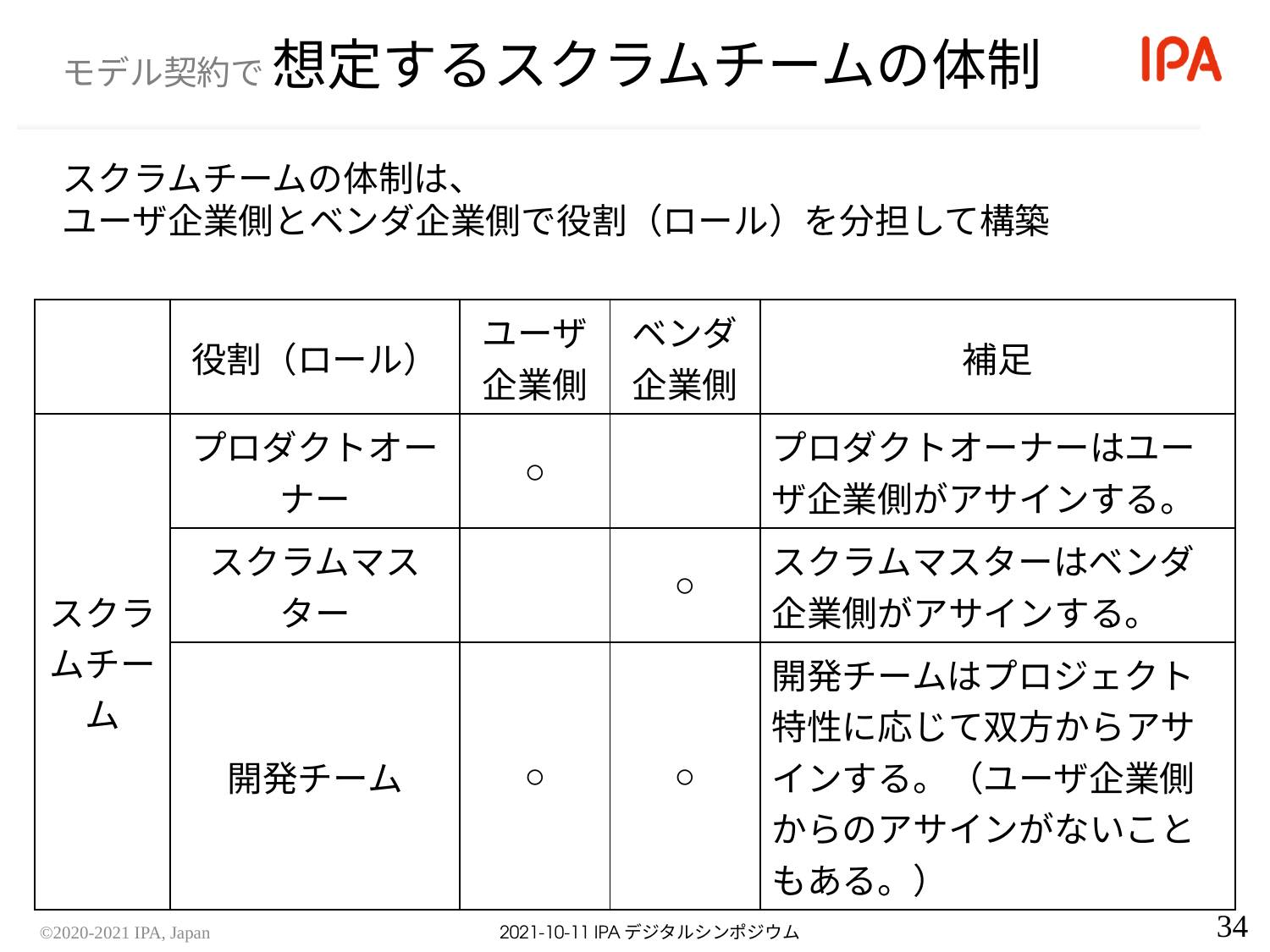

# モデル契約で 想定するスクラムチームの体制

スクラムチームの体制は、
ユーザ企業側とベンダ企業側で役割（ロール）を分担して構築
|  | 役割（ロール） | ユーザ 企業側 | ベンダ 企業側 | 補足 |
| --- | --- | --- | --- | --- |
| スクラムチーム | プロダクトオーナー | ○ |  | プロダクトオーナーはユーザ企業側がアサインする。 |
|  | スクラムマスター |  | ○ | スクラムマスターはベンダ企業側がアサインする。 |
|  | 開発チーム | ○ | ○ | 開発チームはプロジェクト特性に応じて双方からアサインする。（ユーザ企業側からのアサインがないこともある。） |
34
©2020-2021 IPA, Japan